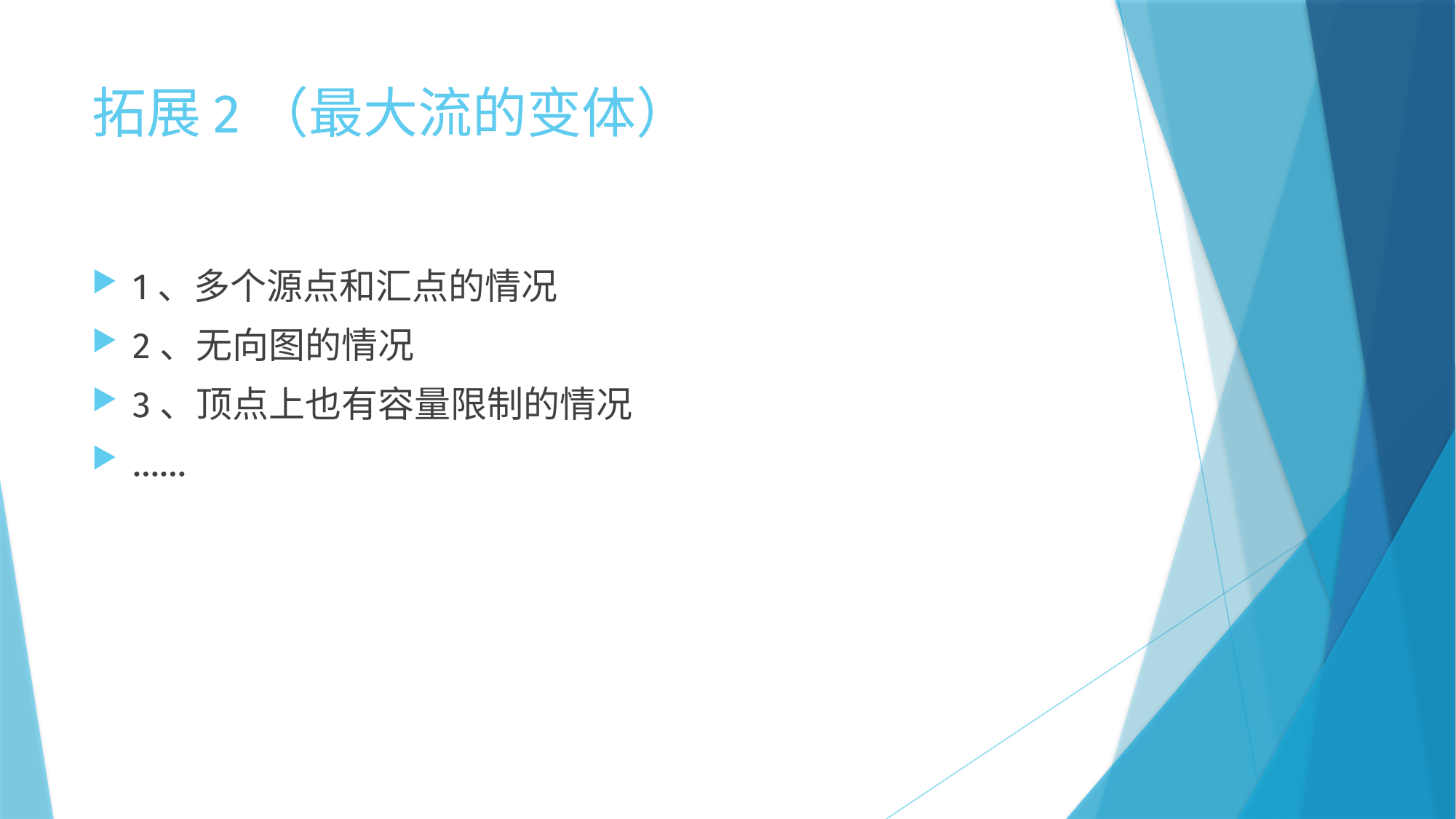

# 拓展2（最大流的变体）
1、多个源点和汇点的情况
2、无向图的情况
3、顶点上也有容量限制的情况
……